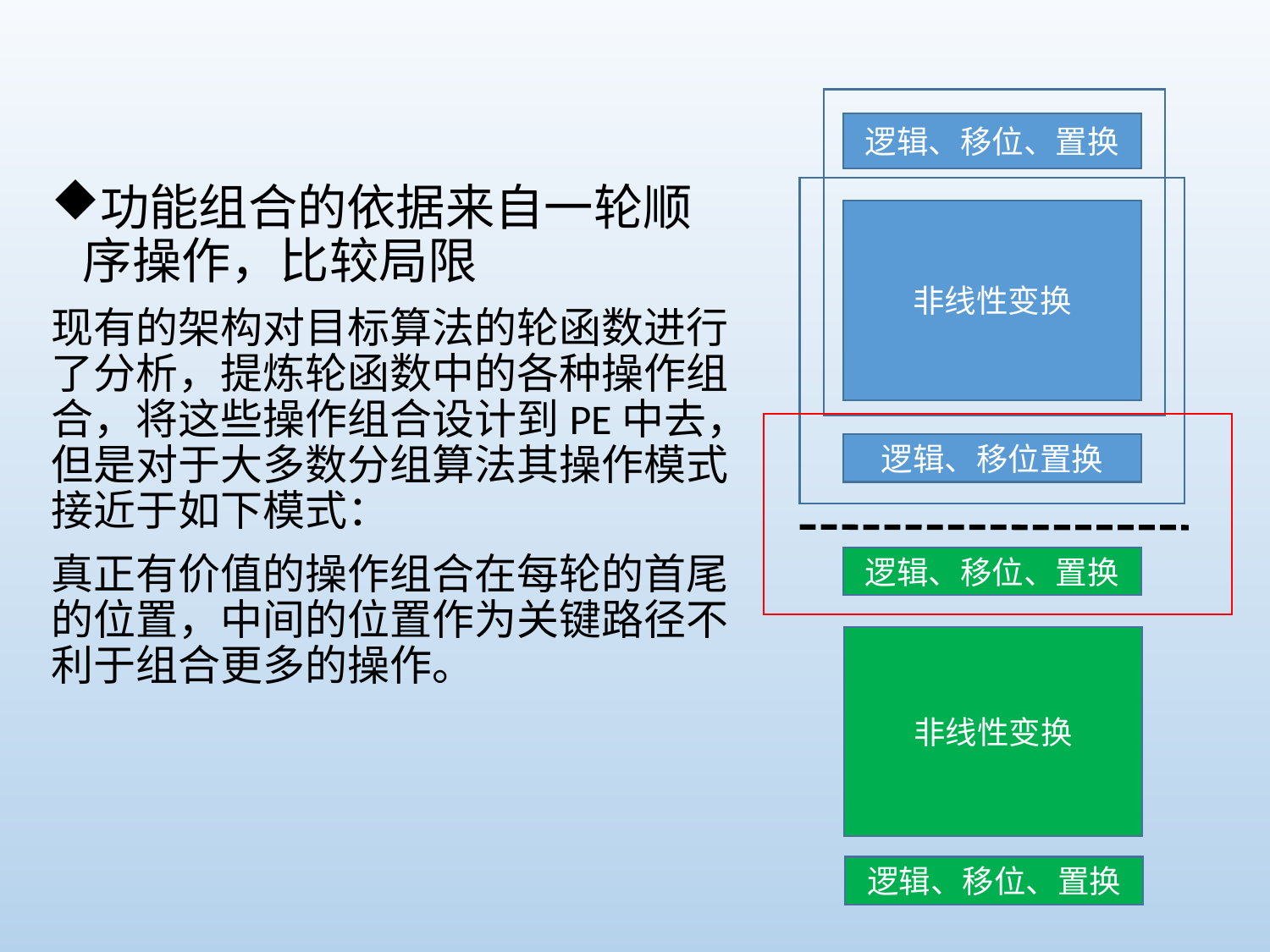

逻辑、移位、置换
功能组合的依据来自一轮顺序操作，比较局限
现有的架构对目标算法的轮函数进行了分析，提炼轮函数中的各种操作组合，将这些操作组合设计到PE中去，但是对于大多数分组算法其操作模式接近于如下模式：
真正有价值的操作组合在每轮的首尾的位置，中间的位置作为关键路径不利于组合更多的操作。

非线性变换

逻辑、移位置换
逻辑、移位、置换
非线性变换
逻辑、移位、置换